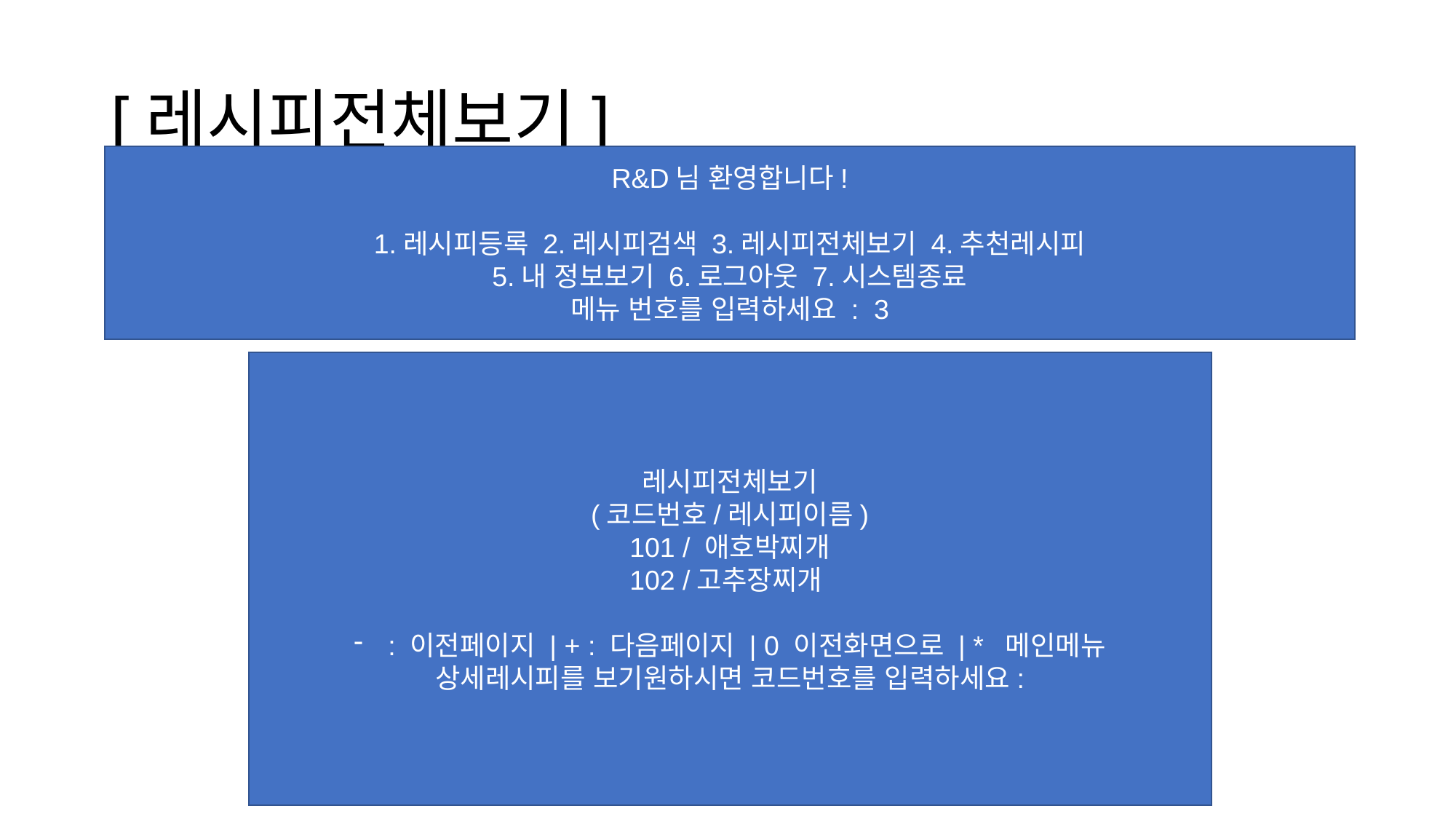

# [레시피전체보기]
R&D님 환영합니다!

1.레시피등록 2.레시피검색 3.레시피전체보기 4.추천레시피
5.내 정보보기 6.로그아웃 7.시스템종료
메뉴 번호를 입력하세요 :  3
레시피전체보기
(코드번호/레시피이름)
101 / 애호박찌개
102 /고추장찌개

: 이전페이지 | + : 다음페이지 | 0 이전화면으로 | *  메인메뉴
상세레시피를 보기원하시면 코드번호를 입력하세요: